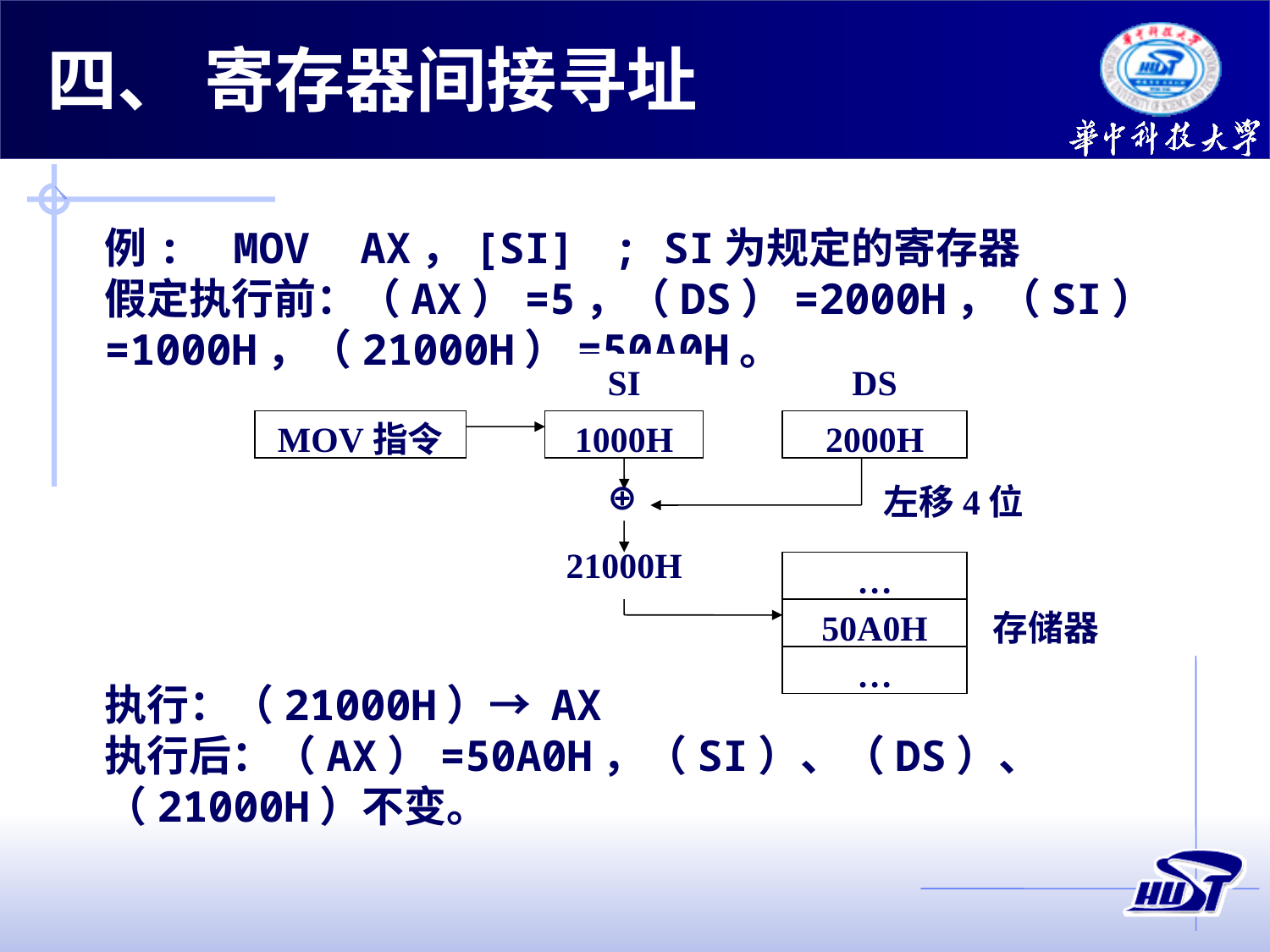

四、 寄存器间接寻址

例:  MOV  AX，[SI]	; SI为规定的寄存器
假定执行前：（AX）=5，（DS）=2000H，（SI）=1000H，（21000H）=50A0H。

执行：（21000H）→ AX
执行后：（AX）=50A0H，（SI）、（DS）、（21000H）不变。
SI

DS

MOV指令

1000H

2000H

⊕
左移4位

21000H

…

50A0H

存储器

…